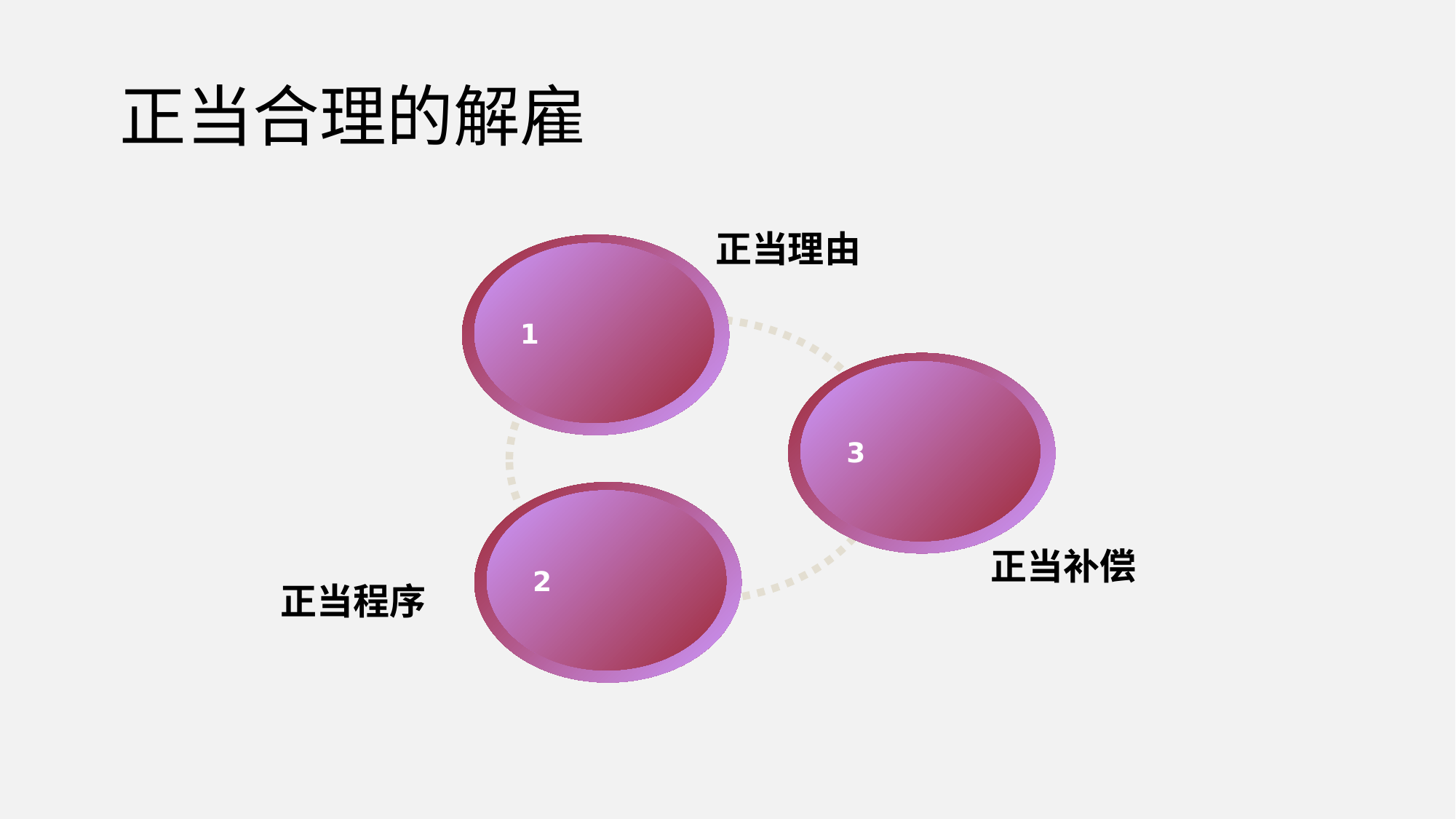

# 正当合理的解雇
正当理由

1

3

2
正当补偿

正当程序